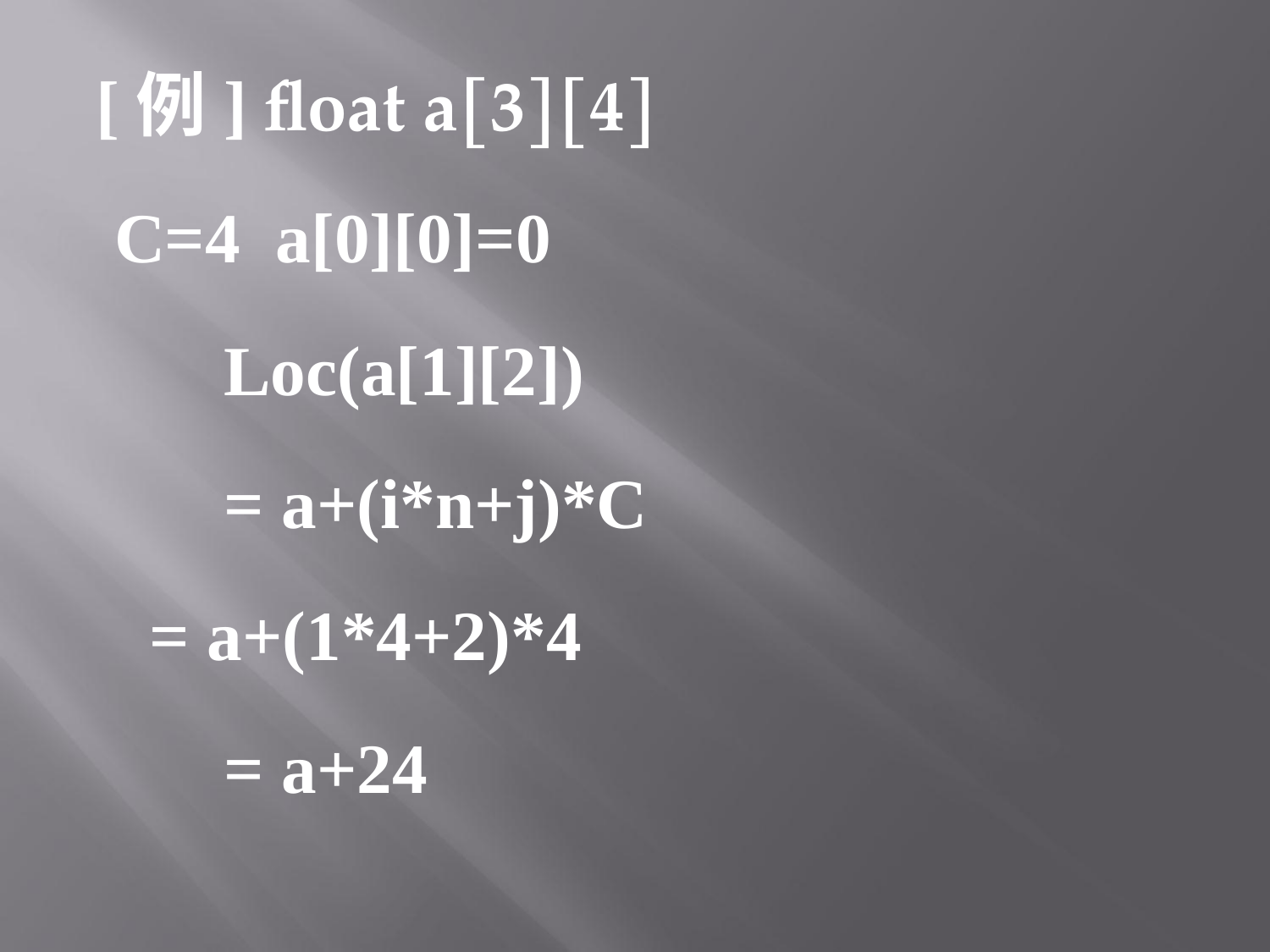

[例] float a[3][4]
	 C=4  a[0][0]=0
		Loc(a[1][2])
		= a+(i*n+j)*C
	   = a+(1*4+2)*4
		= a+24